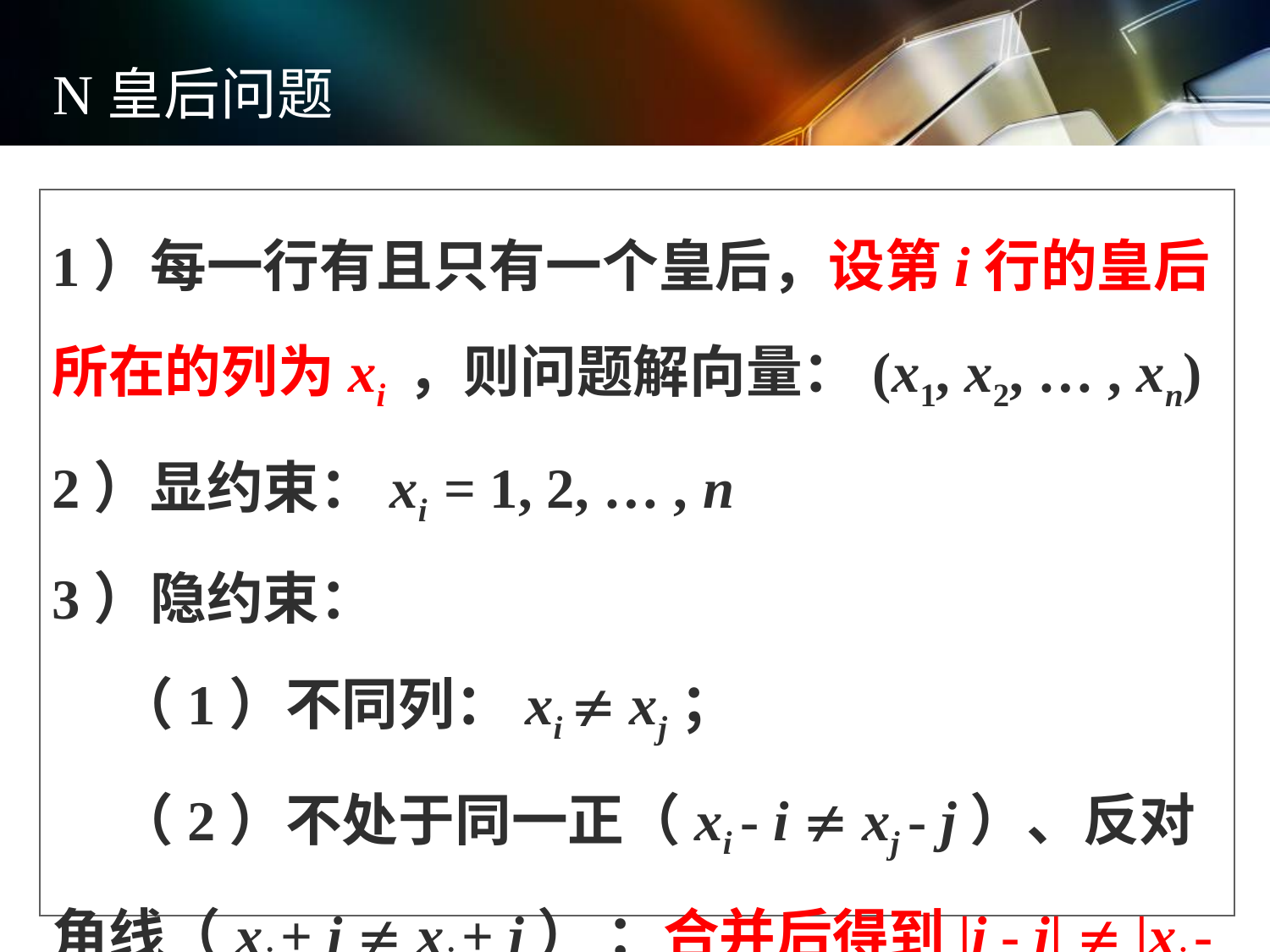

N皇后问题
1）每一行有且只有一个皇后，设第i行的皇后所在的列为xi ，则问题解向量：(x1, x2, … , xn)
2）显约束：xi  = 1, 2, … , n
3）隐约束：
    （1）不同列：xi ≠ xj；
    （2）不处于同一正（xi - i ≠ xj - j）、反对角线（xi + i ≠ xj + j） ：合并后得到|i - j| ≠ |xi - xj|。